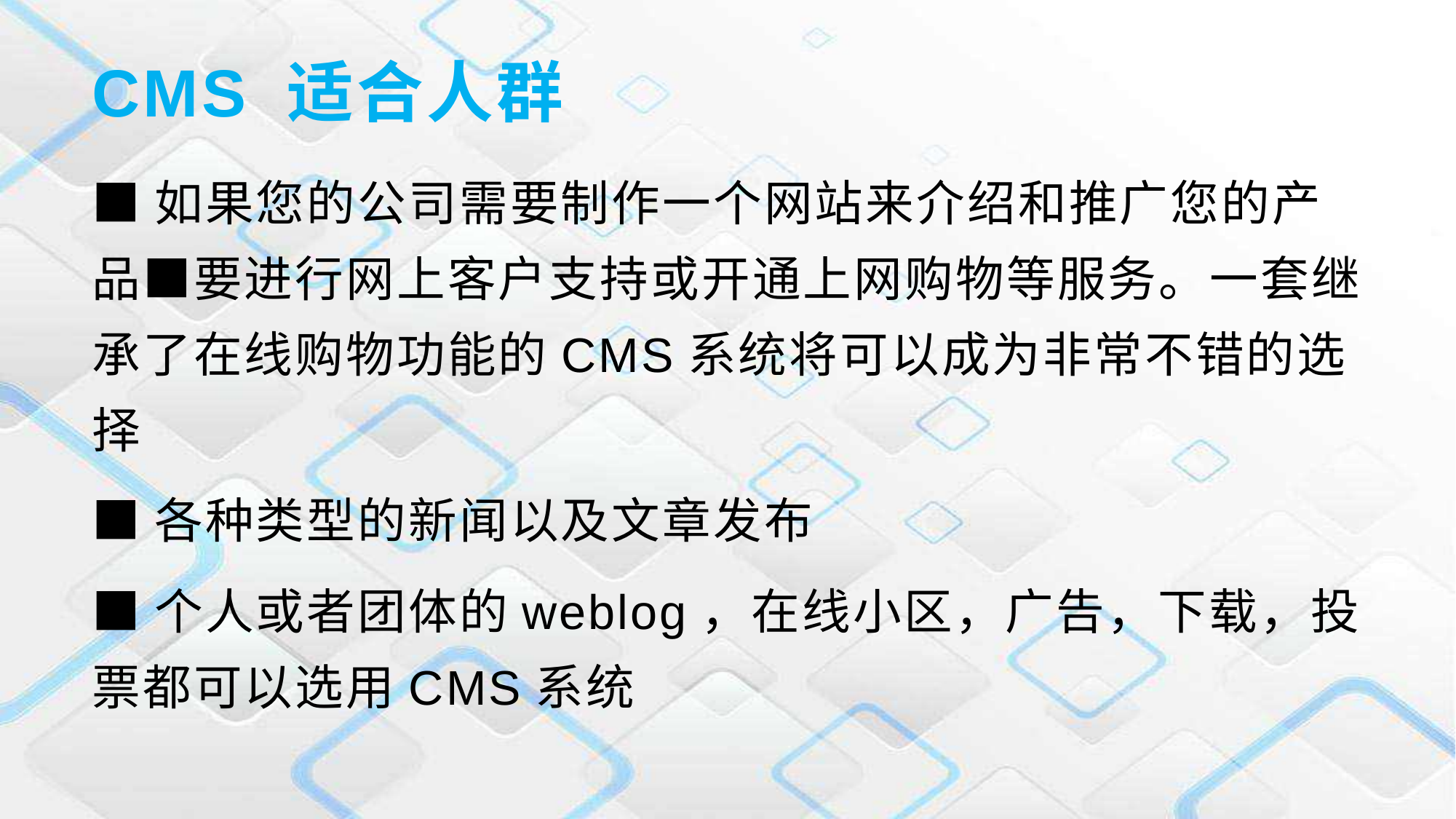

# CMS 适合人群
■如果您的公司需要制作一个网站来介绍和推广您的产品■要进行网上客户支持或开通上网购物等服务。一套继承了在线购物功能的CMS系统将可以成为非常不错的选择
■各种类型的新闻以及文章发布
■个人或者团体的weblog，在线小区，广告，下载，投票都可以选用CMS系统